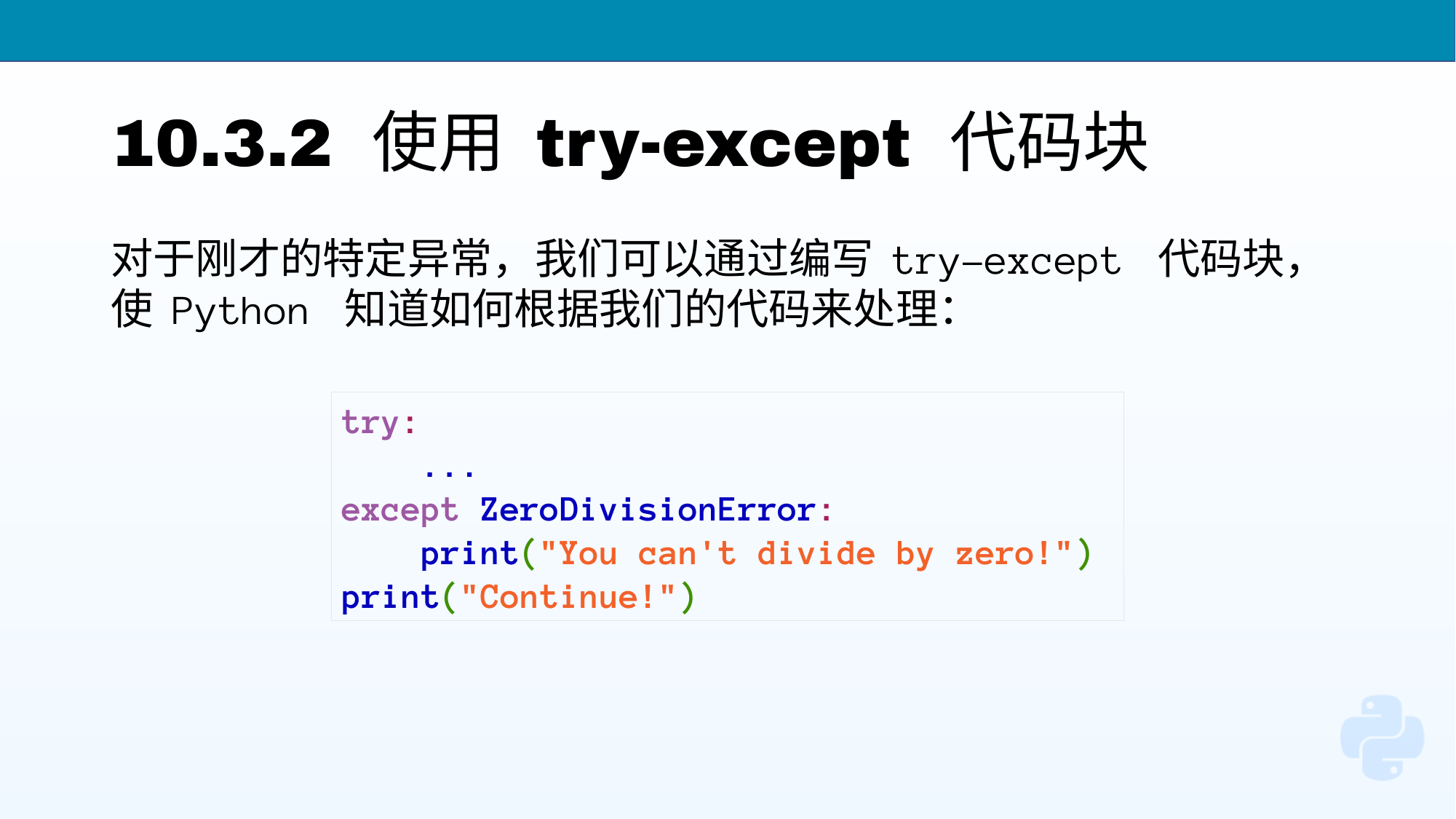

# 10.3.2 使用 try-except 代码块
对于刚才的特定异常，我们可以通过编写 try-except 代码块，使 Python 知道如何根据我们的代码来处理：

try:
    ...
except ZeroDivisionError:
    print("You can't divide by zero!")
print("Continue!")